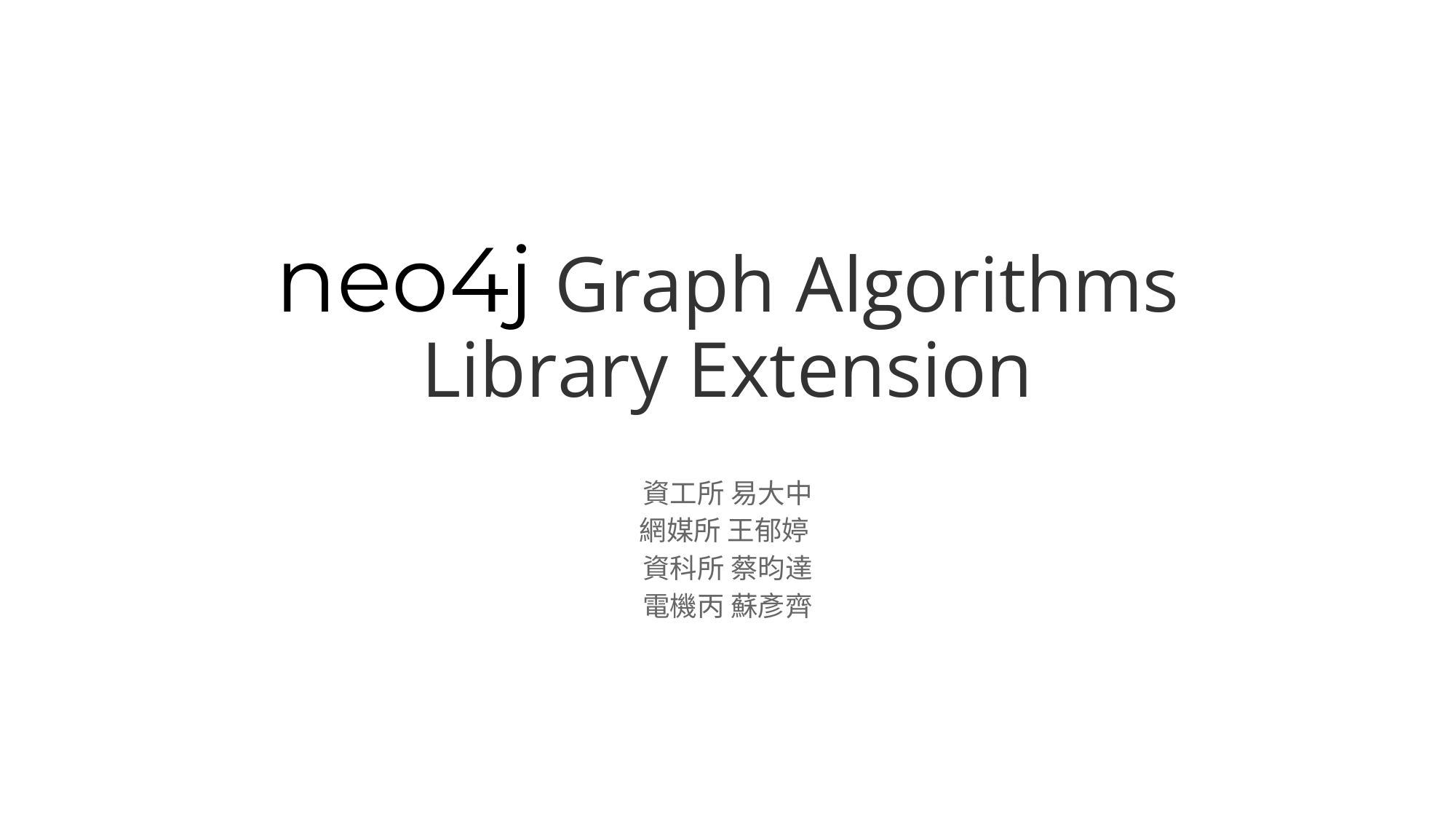

# neo4j Graph Algorithms Library Extension
資工所 易大中
網媒所 王郁婷
資科所 蔡昀達
電機丙 蘇彥齊